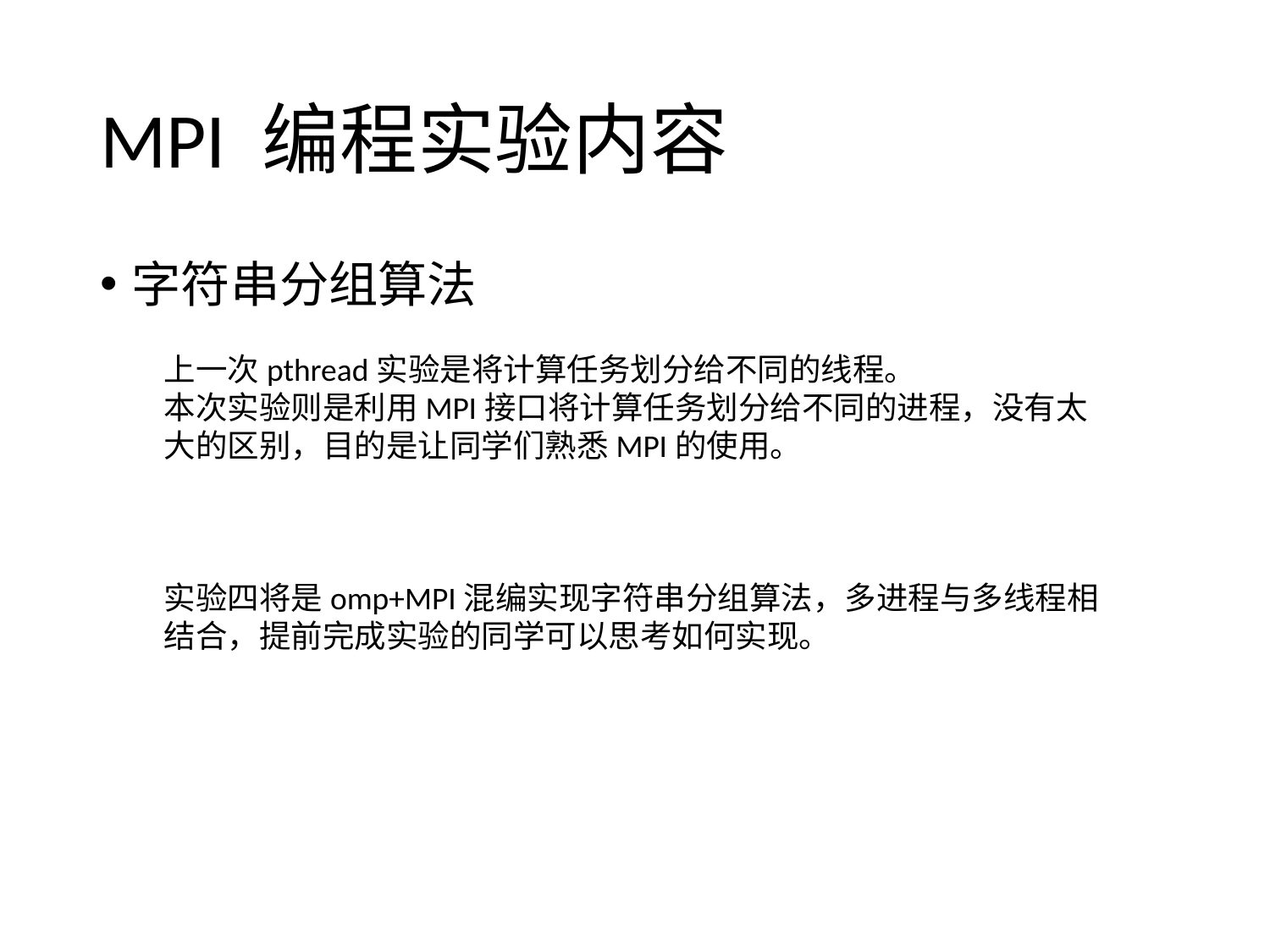

# MPI 编程实验内容
字符串分组算法

上一次pthread实验是将计算任务划分给不同的线程。
本次实验则是利用MPI接口将计算任务划分给不同的进程，没有太大的区别，目的是让同学们熟悉MPI的使用。

实验四将是omp+MPI混编实现字符串分组算法，多进程与多线程相结合，提前完成实验的同学可以思考如何实现。